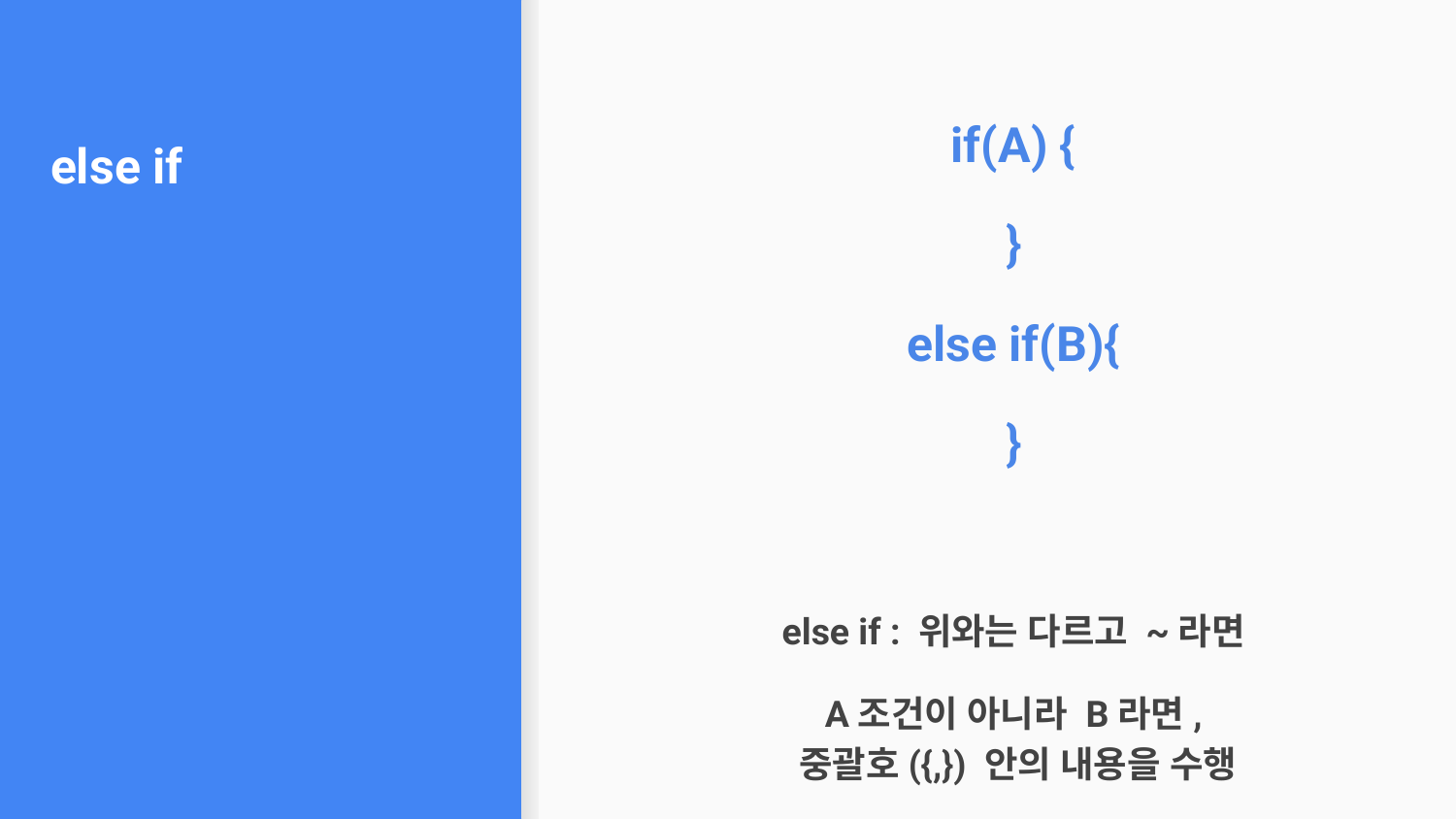

if(A) {
}
else if(B){
}

else if : 위와는 다르고 ~라면
A조건이 아니라 B라면,
 중괄호({,}) 안의 내용을 수행
# else if